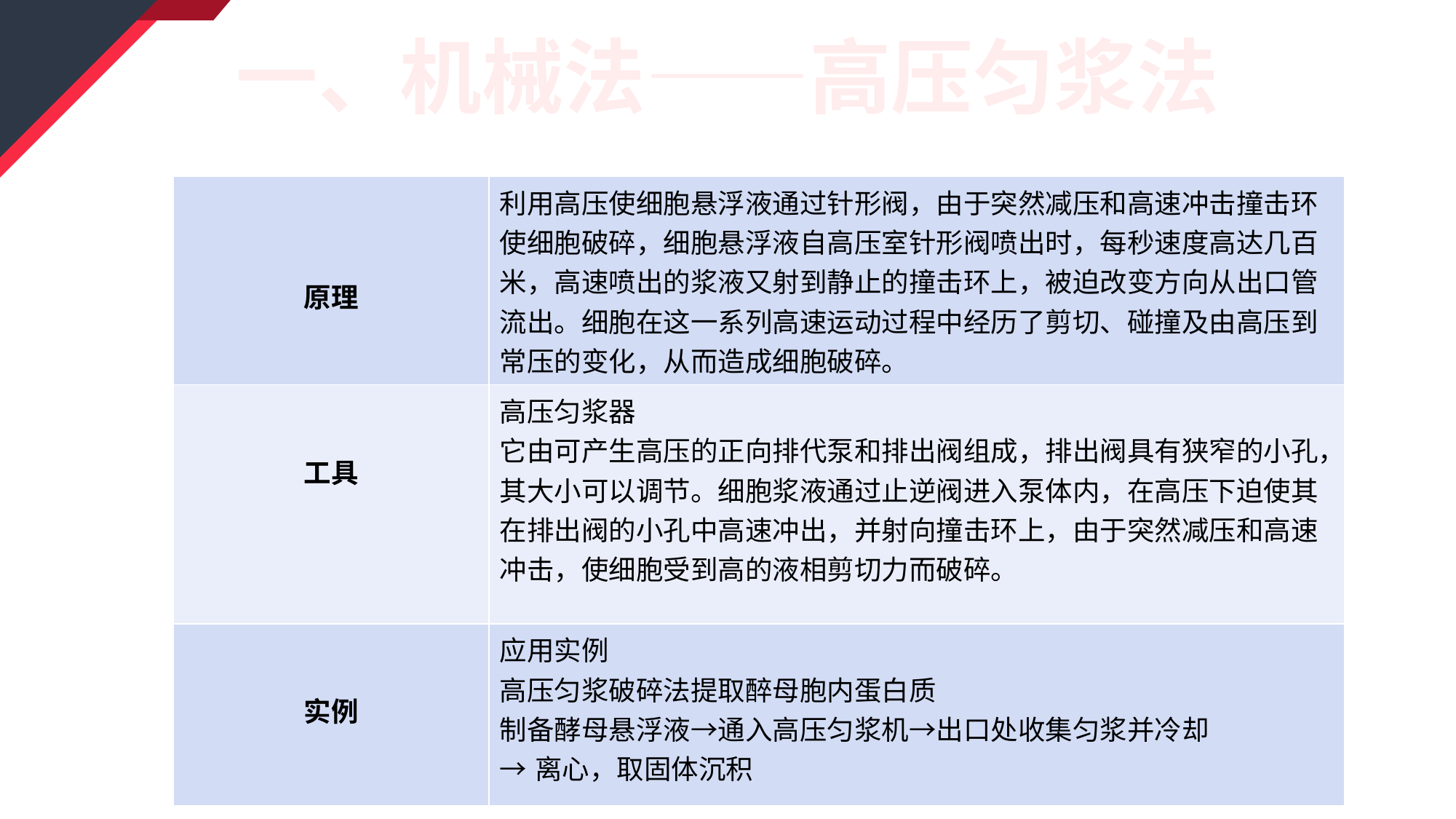

一、机械法——高压匀浆法
| 原理 | 利用高压使细胞悬浮液通过针形阀，由于突然减压和高速冲击撞击环使细胞破碎，细胞悬浮液自高压室针形阀喷出时，每秒速度高达几百米，高速喷出的浆液又射到静止的撞击环上，被迫改变方向从出口管流出。细胞在这一系列高速运动过程中经历了剪切、碰撞及由高压到常压的变化，从而造成细胞破碎。 |
| --- | --- |
| 工具 | 高压匀浆器 它由可产生高压的正向排代泵和排出阀组成，排出阀具有狭窄的小孔，其大小可以调节。细胞浆液通过止逆阀进入泵体内，在高压下迫使其在排出阀的小孔中高速冲出，并射向撞击环上，由于突然减压和高速冲击，使细胞受到高的液相剪切力而破碎。 |
| 实例 | 应用实例 高压匀浆破碎法提取醉母胞内蛋白质 制备酵母悬浮液→通入高压匀浆机→出口处收集匀浆并冷却 →离心，取固体沉积 |